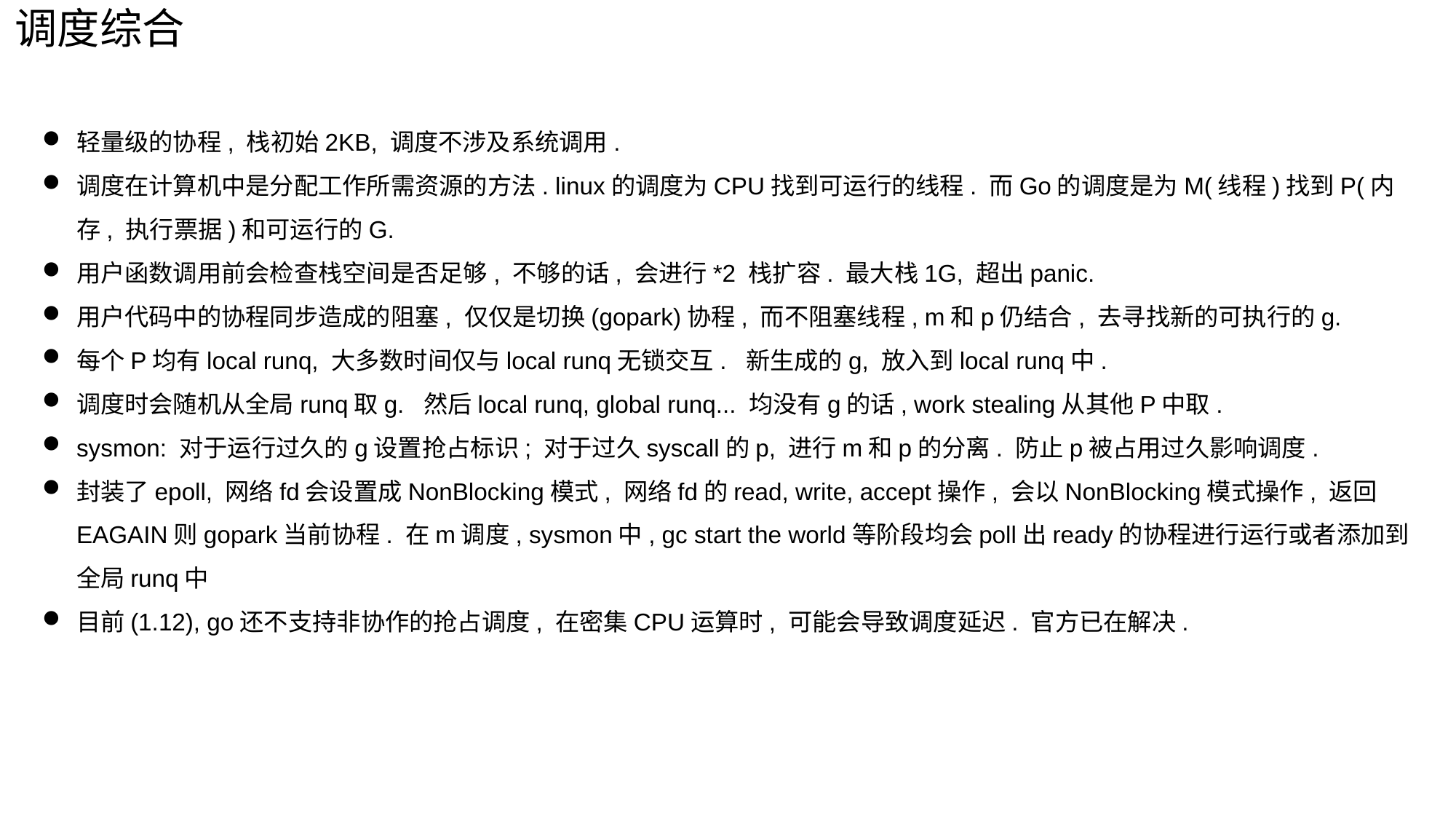

调度综合
轻量级的协程, 栈初始2KB, 调度不涉及系统调用.
调度在计算机中是分配工作所需资源的方法. linux的调度为CPU找到可运行的线程. 而Go的调度是为M(线程)找到P(内存, 执行票据)和可运行的G.
用户函数调用前会检查栈空间是否足够, 不够的话, 会进行*2 栈扩容. 最大栈1G, 超出panic.
用户代码中的协程同步造成的阻塞, 仅仅是切换(gopark)协程, 而不阻塞线程, m和p仍结合, 去寻找新的可执行的g.
每个P均有local runq, 大多数时间仅与local runq无锁交互.  新生成的g, 放入到local runq中.
调度时会随机从全局runq取g.  然后local runq, global runq... 均没有g的话, work stealing从其他P中取.
sysmon: 对于运行过久的g设置抢占标识; 对于过久syscall的p, 进行m和p的分离. 防止p被占用过久影响调度.
封装了epoll, 网络fd会设置成NonBlocking模式, 网络fd的read, write, accept操作, 会以NonBlocking模式操作, 返回EAGAIN则gopark当前协程. 在m调度, sysmon中, gc start the world等阶段均会poll出ready的协程进行运行或者添加到全局runq中
目前(1.12), go还不支持非协作的抢占调度, 在密集CPU运算时, 可能会导致调度延迟. 官方已在解决.